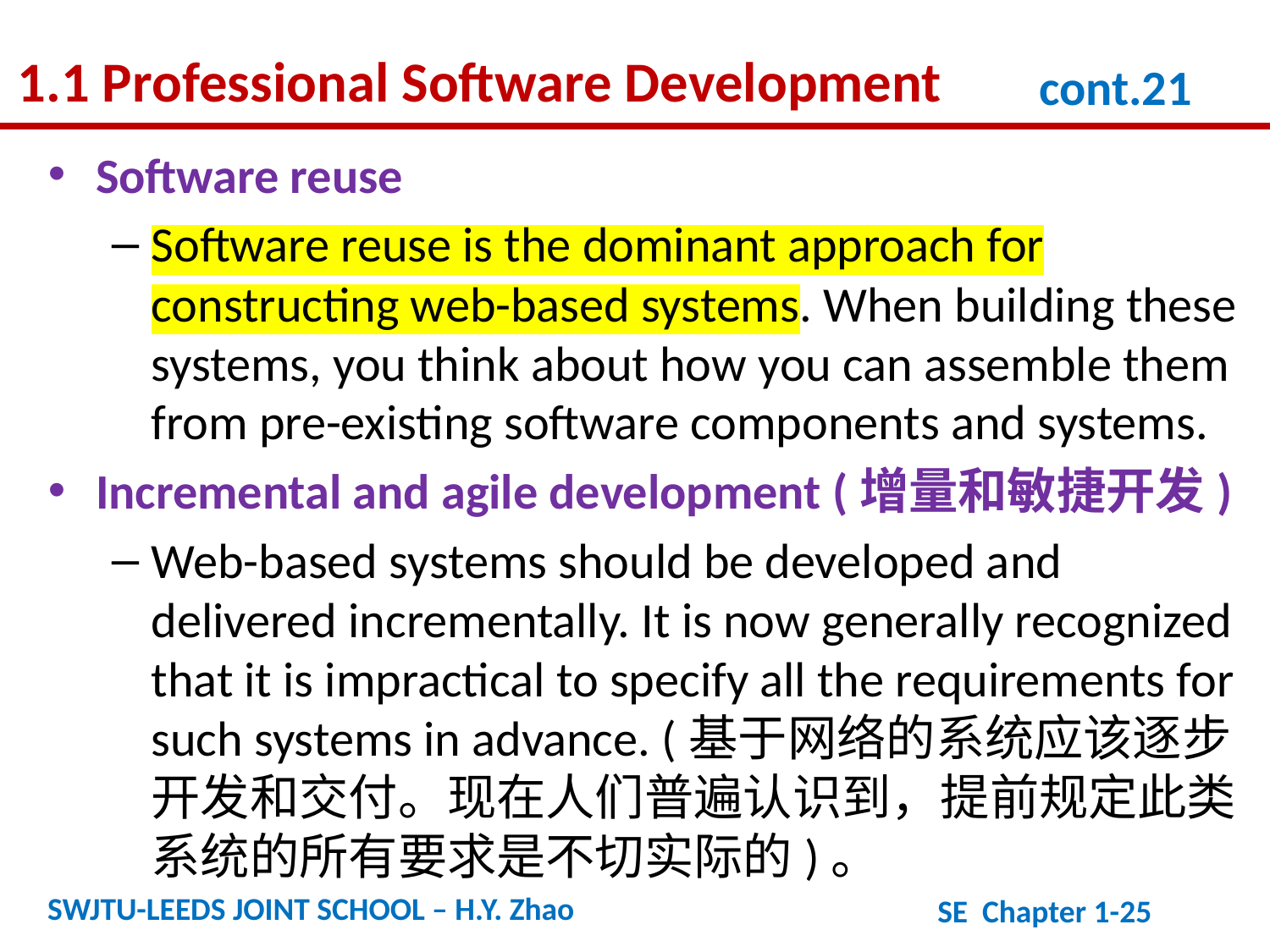

1.1 Professional Software Development
cont.21
Software reuse
Software reuse is the dominant approach for constructing web-based systems. When building these systems, you think about how you can assemble them from pre-existing software components and systems.
Incremental and agile development (增量和敏捷开发)
Web-based systems should be developed and delivered incrementally. It is now generally recognized that it is impractical to specify all the requirements for such systems in advance. (基于网络的系统应该逐步开发和交付。现在人们普遍认识到，提前规定此类系统的所有要求是不切实际的)。
SWJTU-LEEDS JOINT SCHOOL – H.Y. Zhao
SE  Chapter 1-25